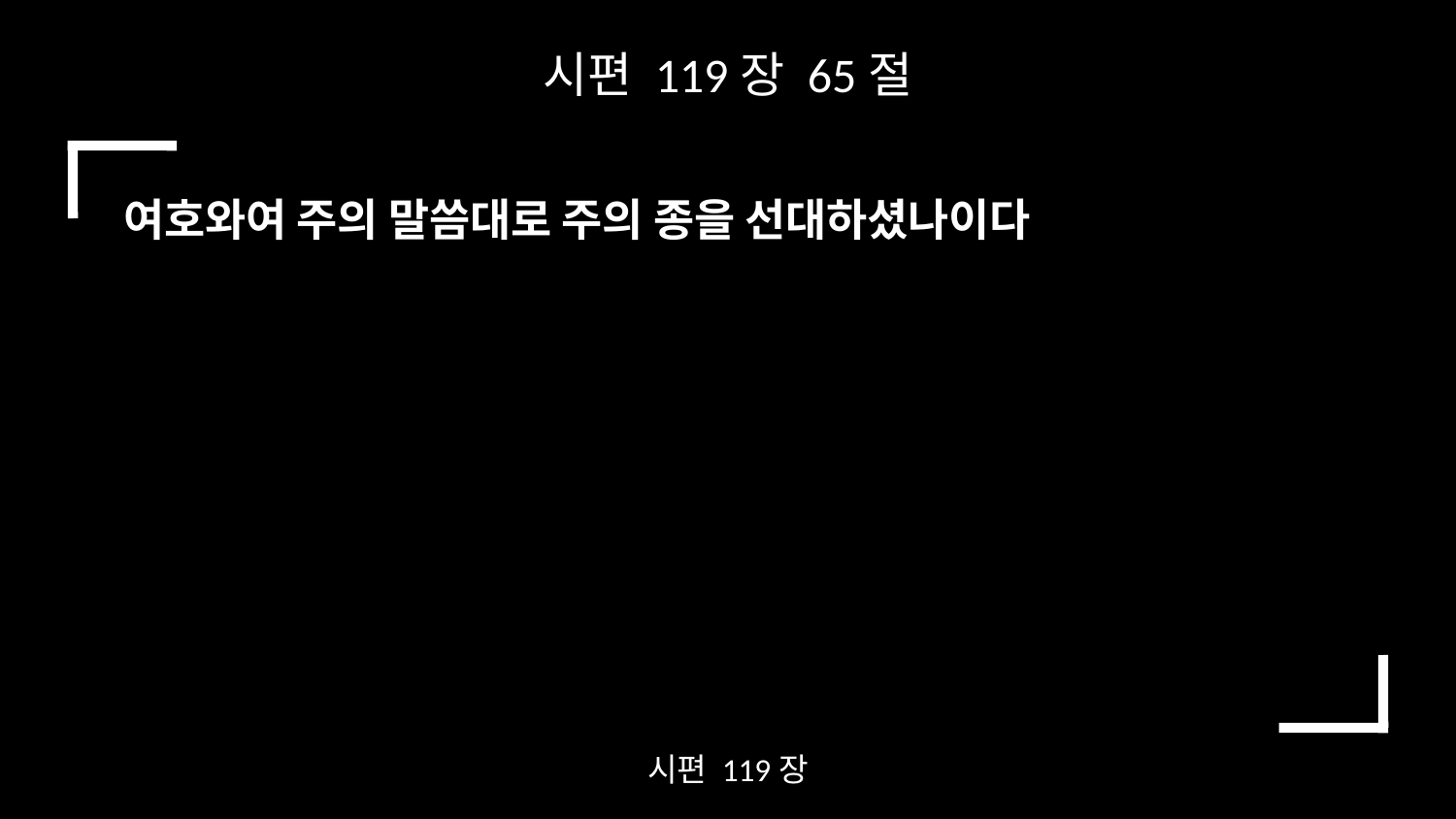

시편 119장 65절

여호와여 주의 말씀대로 주의 종을 선대하셨나이다

시편 119장